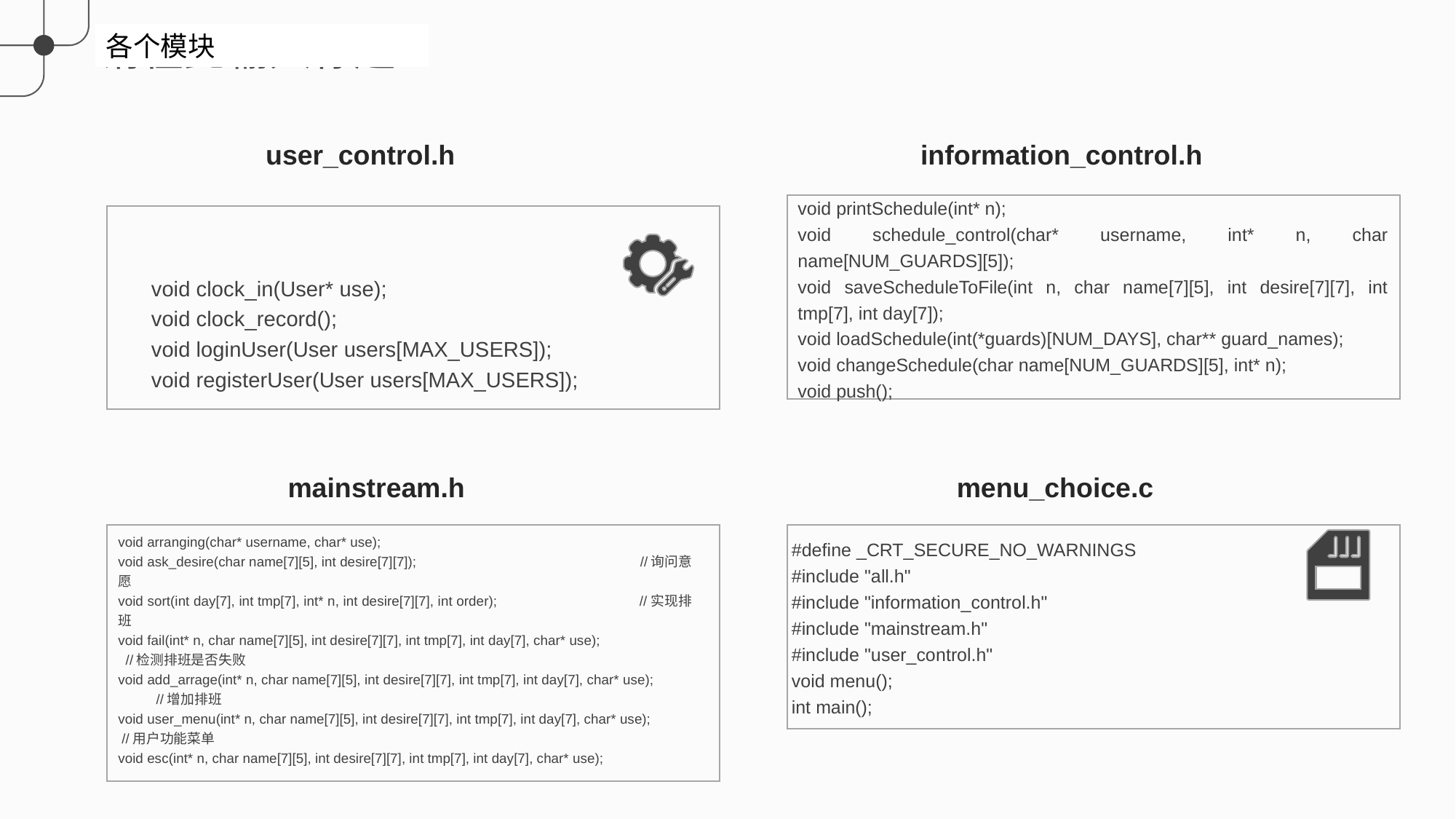

各个模块
information_control.h
void printSchedule(int* n);
void schedule_control(char* username, int* n, char name[NUM_GUARDS][5]);
void saveScheduleToFile(int n, char name[7][5], int desire[7][7], int tmp[7], int day[7]);
void loadSchedule(int(*guards)[NUM_DAYS], char** guard_names);
void changeSchedule(char name[NUM_GUARDS][5], int* n);
void push();

user_control.h

void clock_in(User* use);
void clock_record();
void loginUser(User users[MAX_USERS]);
void registerUser(User users[MAX_USERS]);
mainstream.h
void arranging(char* username, char* use);
void ask_desire(char name[7][5], int desire[7][7]);                                                          //询问意愿
void sort(int day[7], int tmp[7], int* n, int desire[7][7], int order);                                   //实现排班
void fail(int* n, char name[7][5], int desire[7][7], int tmp[7], int day[7], char* use);                           //检测排班是否失败
void add_arrage(int* n, char name[7][5], int desire[7][7], int tmp[7], int day[7], char* use);                     //增加排班
void user_menu(int* n, char name[7][5], int desire[7][7], int tmp[7], int day[7], char* use);             //用户功能菜单
void esc(int* n, char name[7][5], int desire[7][7], int tmp[7], int day[7], char* use);

menu_choice.c

#define _CRT_SECURE_NO_WARNINGS
#include "all.h"
#include "information_control.h"
#include "mainstream.h"
#include "user_control.h"
void menu();
int main();